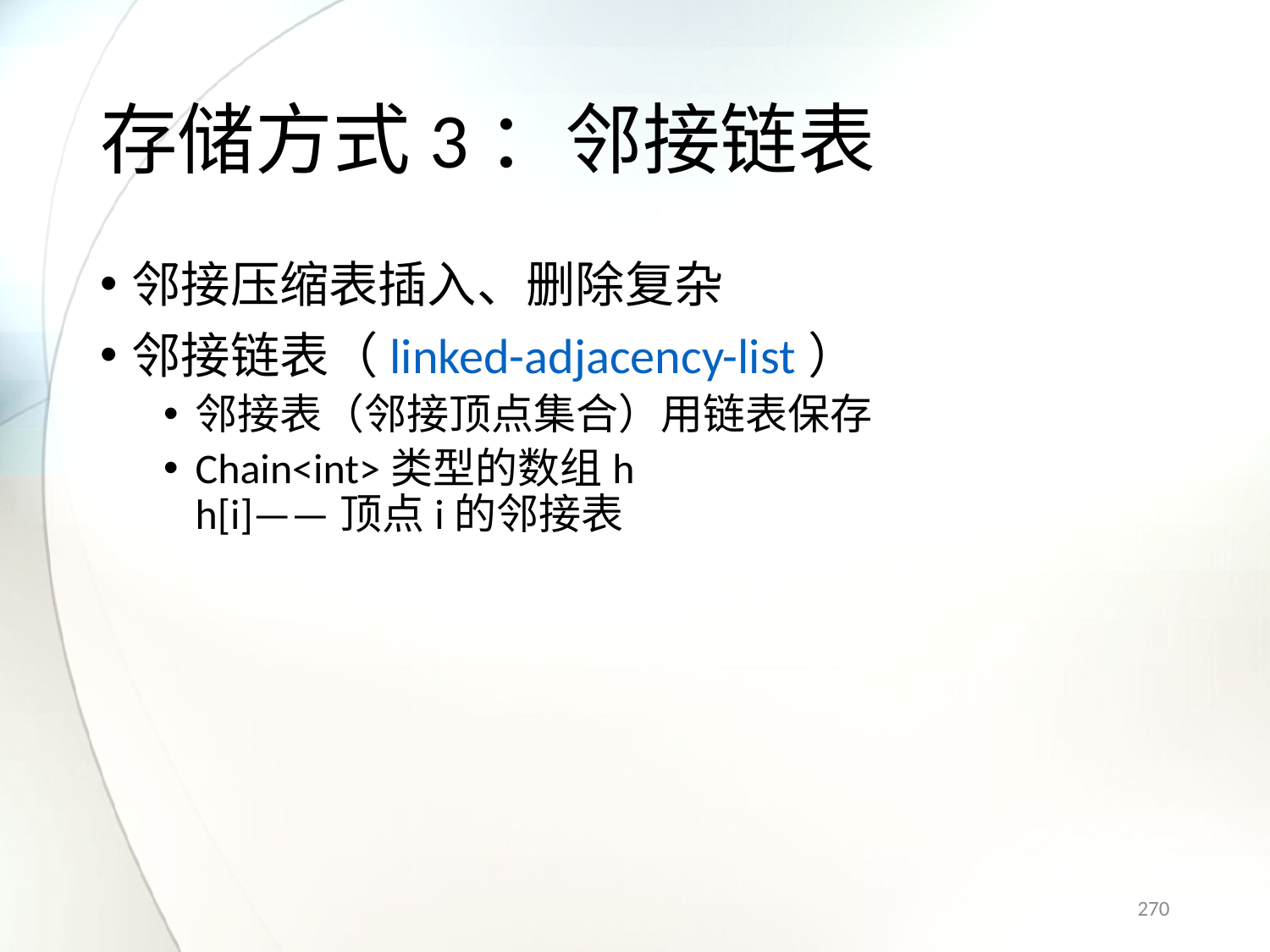

# 存储方式3：邻接链表
邻接压缩表插入、删除复杂
邻接链表（linked-adjacency-list）
邻接表（邻接顶点集合）用链表保存
Chain<int>类型的数组h
h[i]——顶点i的邻接表
270